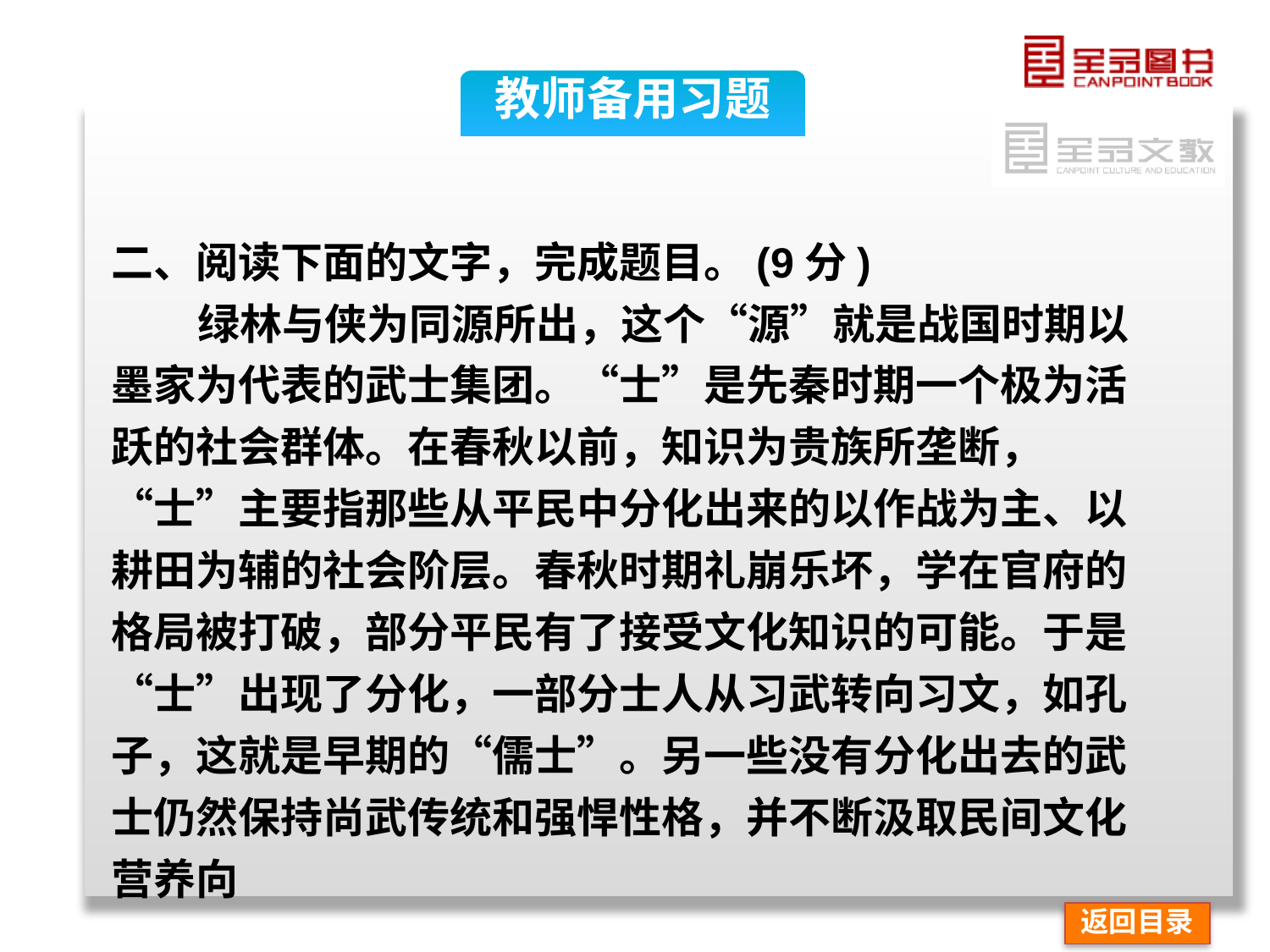

教师备用习题
二、阅读下面的文字，完成题目。(9分)
绿林与侠为同源所出，这个“源”就是战国时期以墨家为代表的武士集团。“士”是先秦时期一个极为活跃的社会群体。在春秋以前，知识为贵族所垄断，“士”主要指那些从平民中分化出来的以作战为主、以耕田为辅的社会阶层。春秋时期礼崩乐坏，学在官府的格局被打破，部分平民有了接受文化知识的可能。于是“士”出现了分化，一部分士人从习武转向习文，如孔子，这就是早期的“儒士”。另一些没有分化出去的武士仍然保持尚武传统和强悍性格，并不断汲取民间文化营养向
返回目录